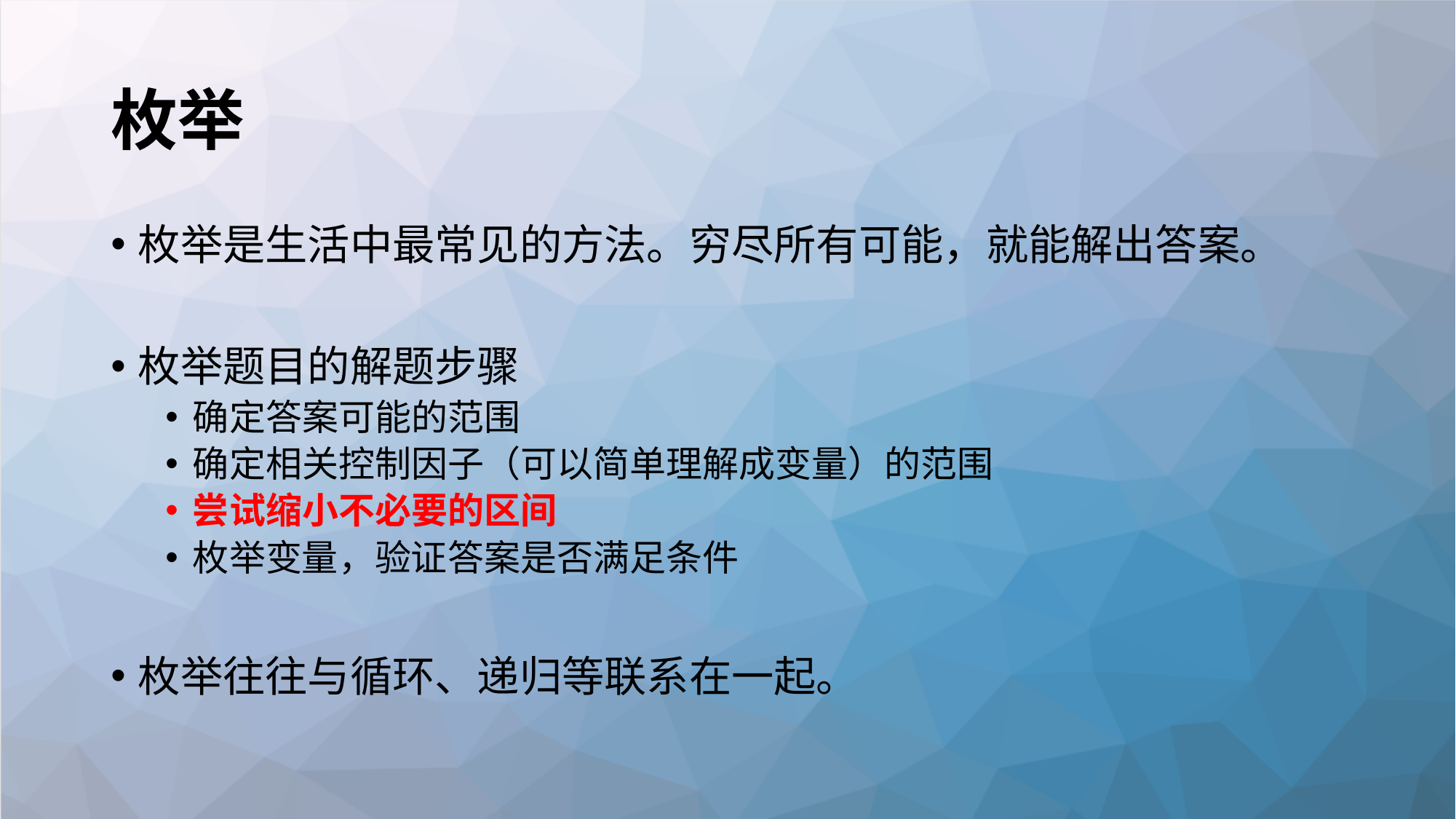

# 枚举
枚举是生活中最常见的方法。穷尽所有可能，就能解出答案。

枚举题目的解题步骤
确定答案可能的范围
确定相关控制因子（可以简单理解成变量）的范围
尝试缩小不必要的区间
枚举变量，验证答案是否满足条件

枚举往往与循环、递归等联系在一起。